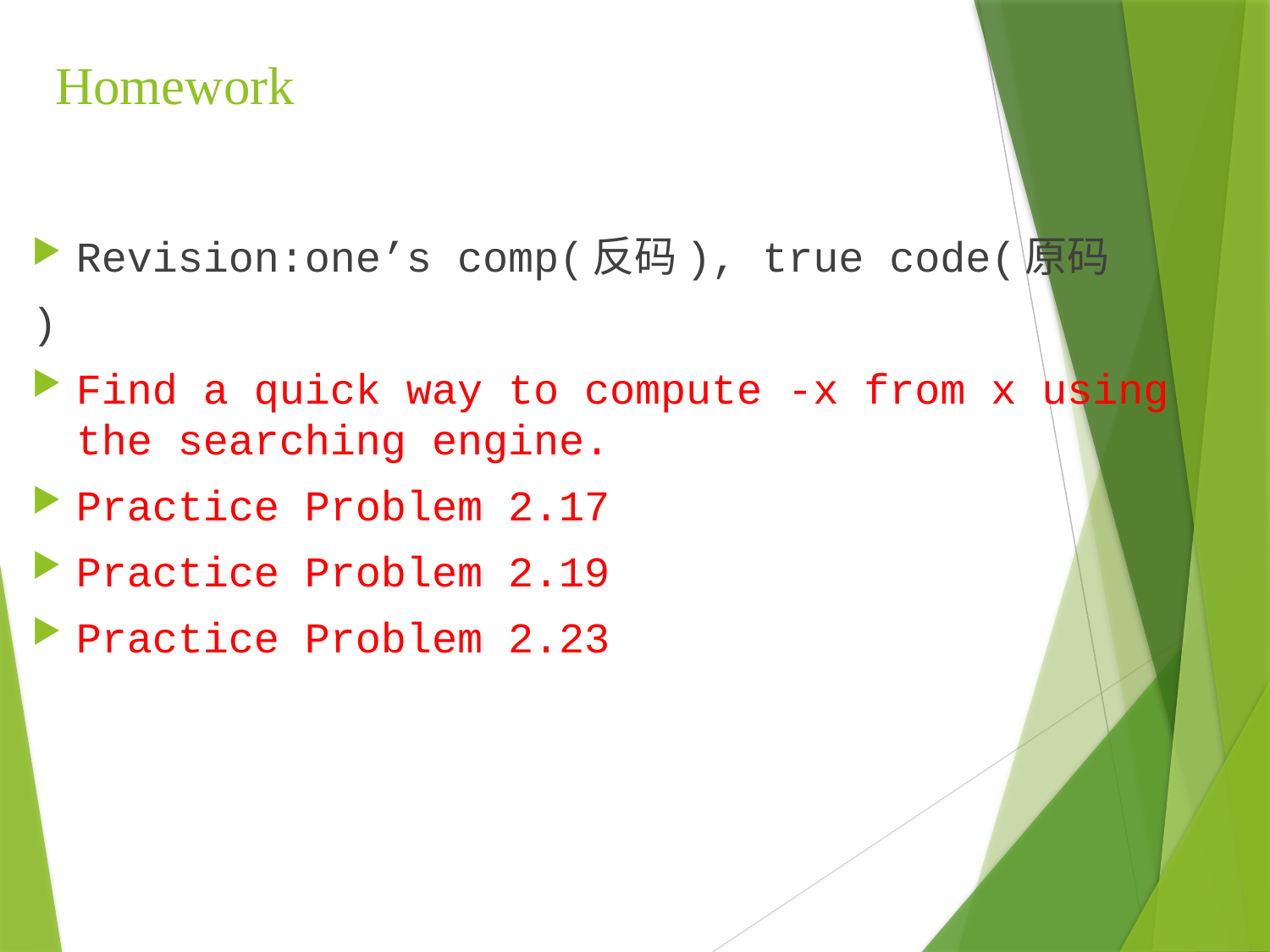

# Homework
Revision:one’s comp(反码), true code(原码
)
Find a quick way to compute -x from x using the searching engine.
Practice Problem 2.17
Practice Problem 2.19
Practice Problem 2.23